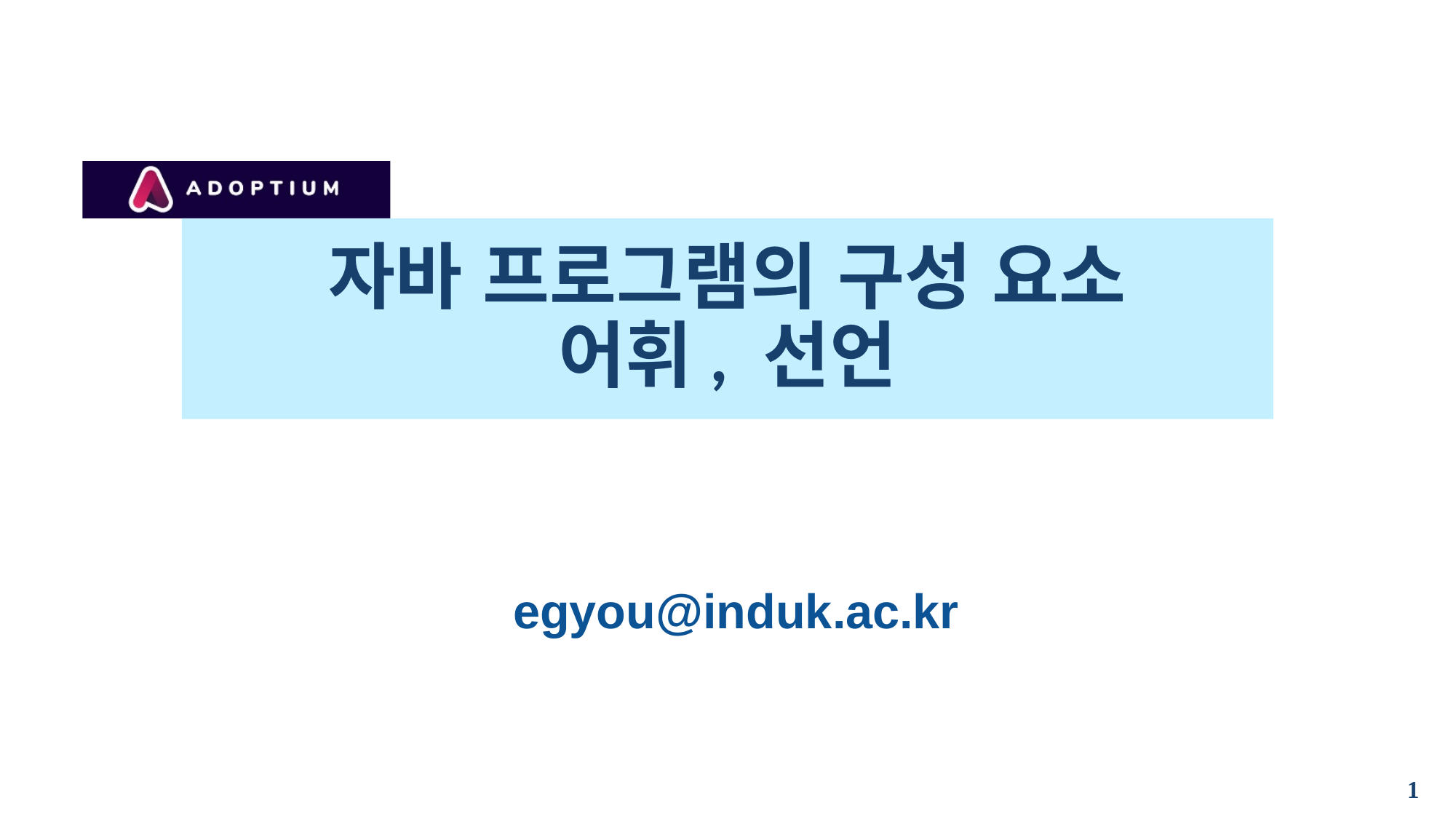

# 자바 프로그램의 구성 요소 어휘, 선언
egyou@induk.ac.kr
1